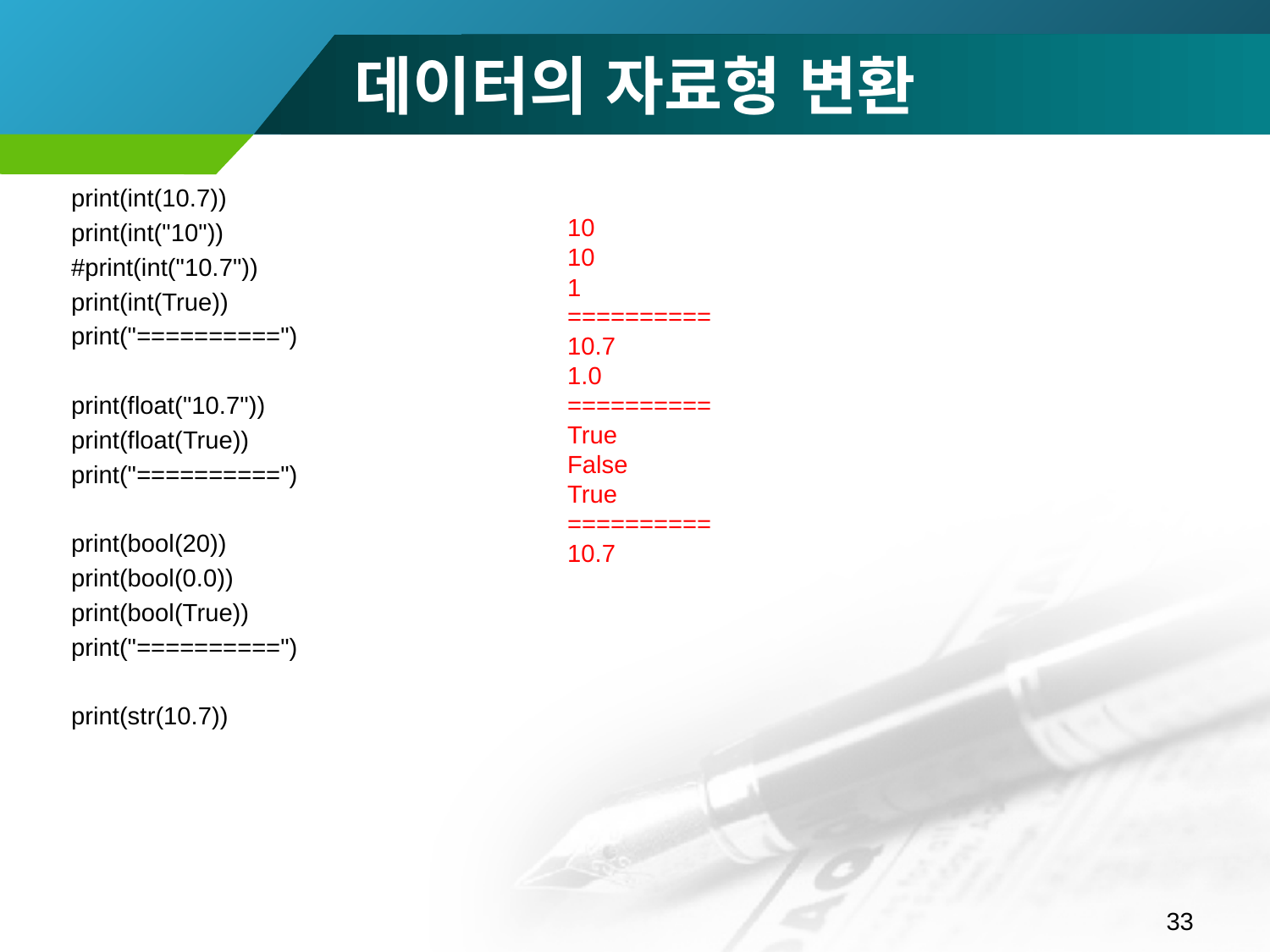

# 데이터의 자료형 변환
print(int(10.7))
print(int("10"))
#print(int("10.7"))
print(int(True))
print("==========")

print(float("10.7"))
print(float(True))
print("==========")

print(bool(20))
print(bool(0.0))
print(bool(True))
print("==========")

print(str(10.7))
10
10
1
==========
10.7
1.0
==========
True
False
True
==========
10.7
33